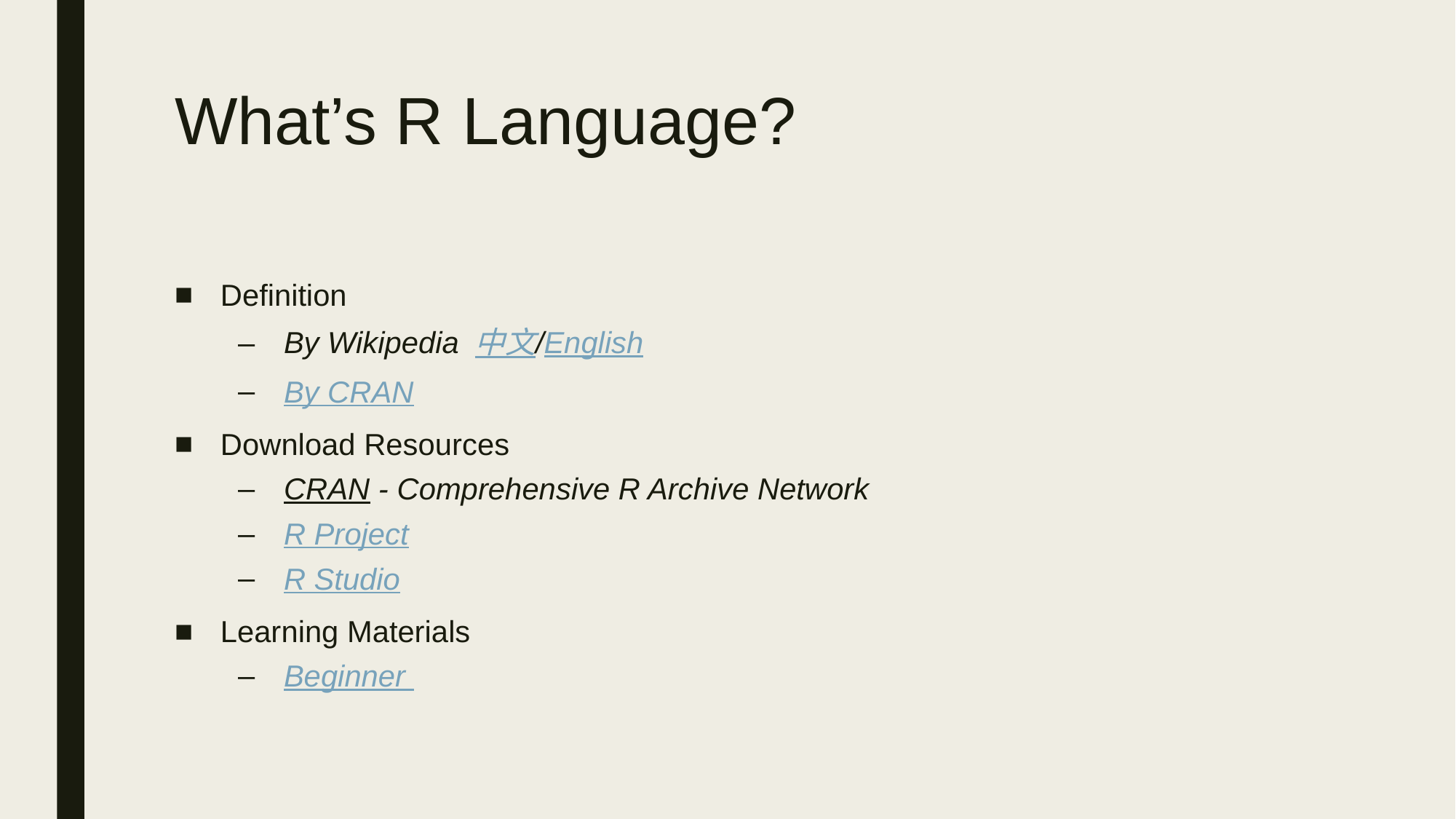

# What’s R Language?
Definition
By Wikipedia 中文/English
By CRAN
Download Resources
CRAN - Comprehensive R Archive Network
R Project
R Studio
Learning Materials
Beginner